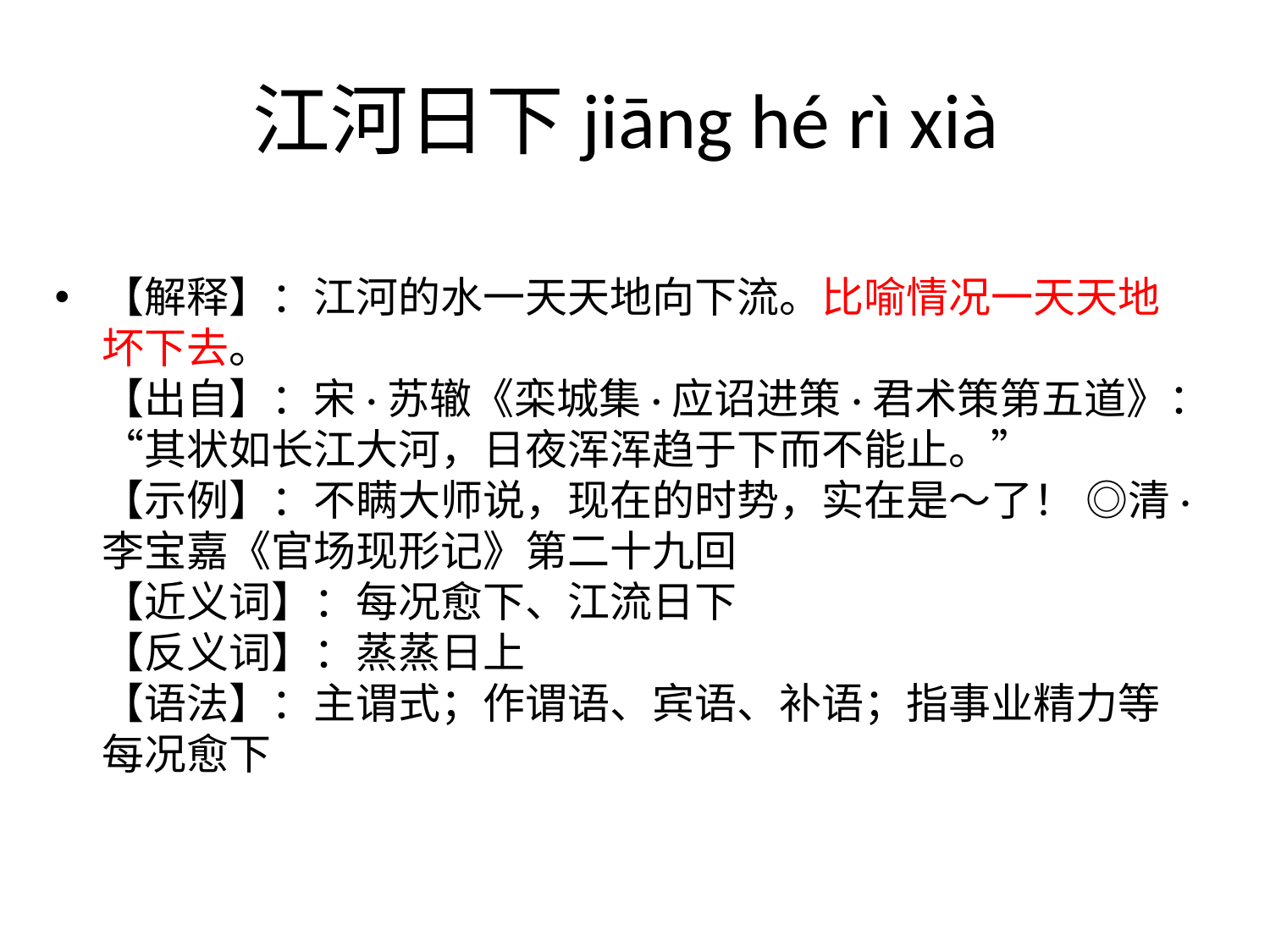

# 江河日下jiāng hé rì xià
【解释】：江河的水一天天地向下流。比喻情况一天天地坏下去。
【出自】：宋·苏辙《栾城集·应诏进策·君术策第五道》：“其状如长江大河，日夜浑浑趋于下而不能止。”
【示例】：不瞒大师说，现在的时势，实在是～了！ ◎清·李宝嘉《官场现形记》第二十九回
【近义词】：每况愈下、江流日下
【反义词】：蒸蒸日上
【语法】：主谓式；作谓语、宾语、补语；指事业精力等每况愈下